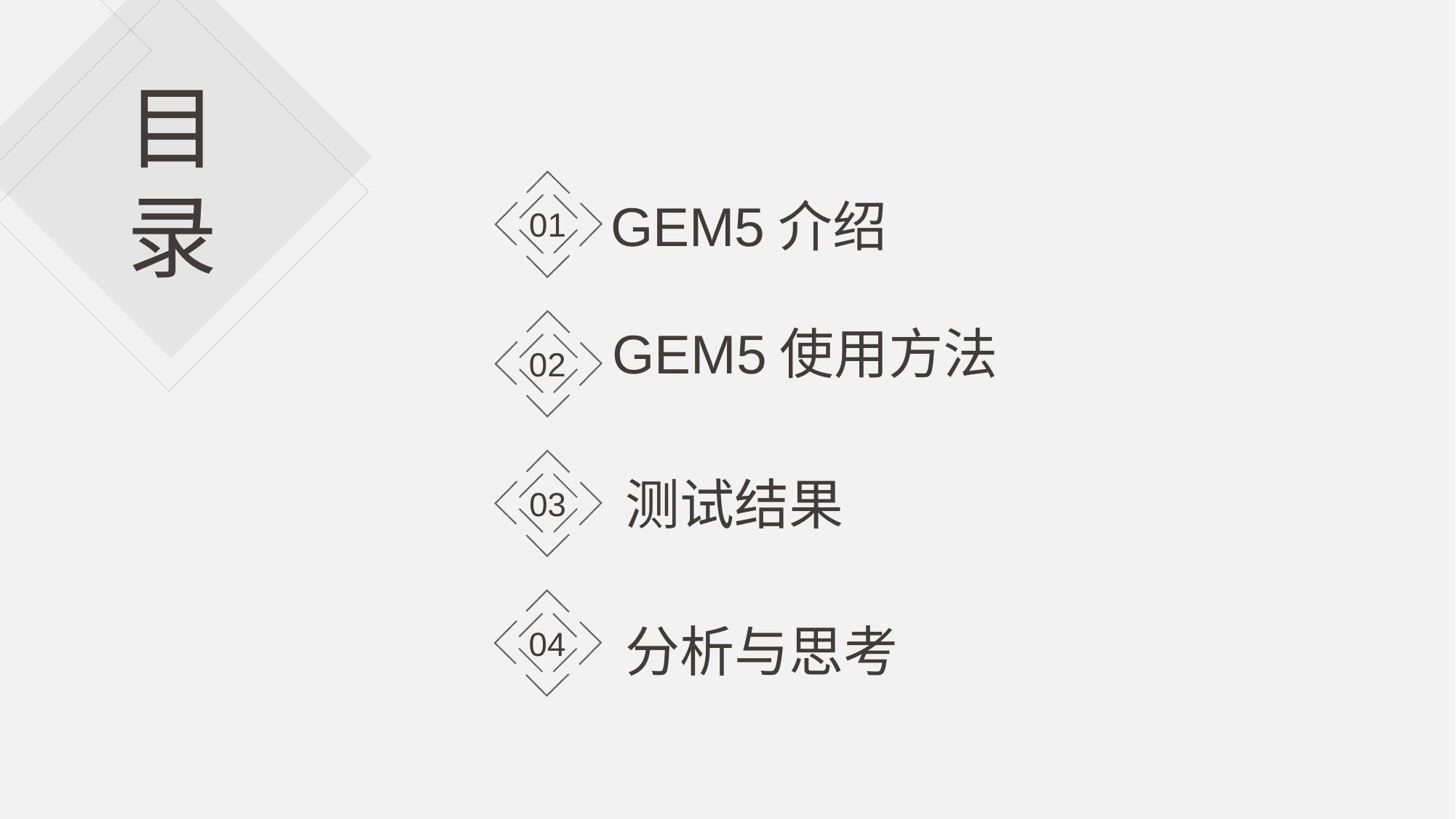

目录

01
GEM5介绍

02
GEM5使用方法

03
测试结果

04
分析与思考